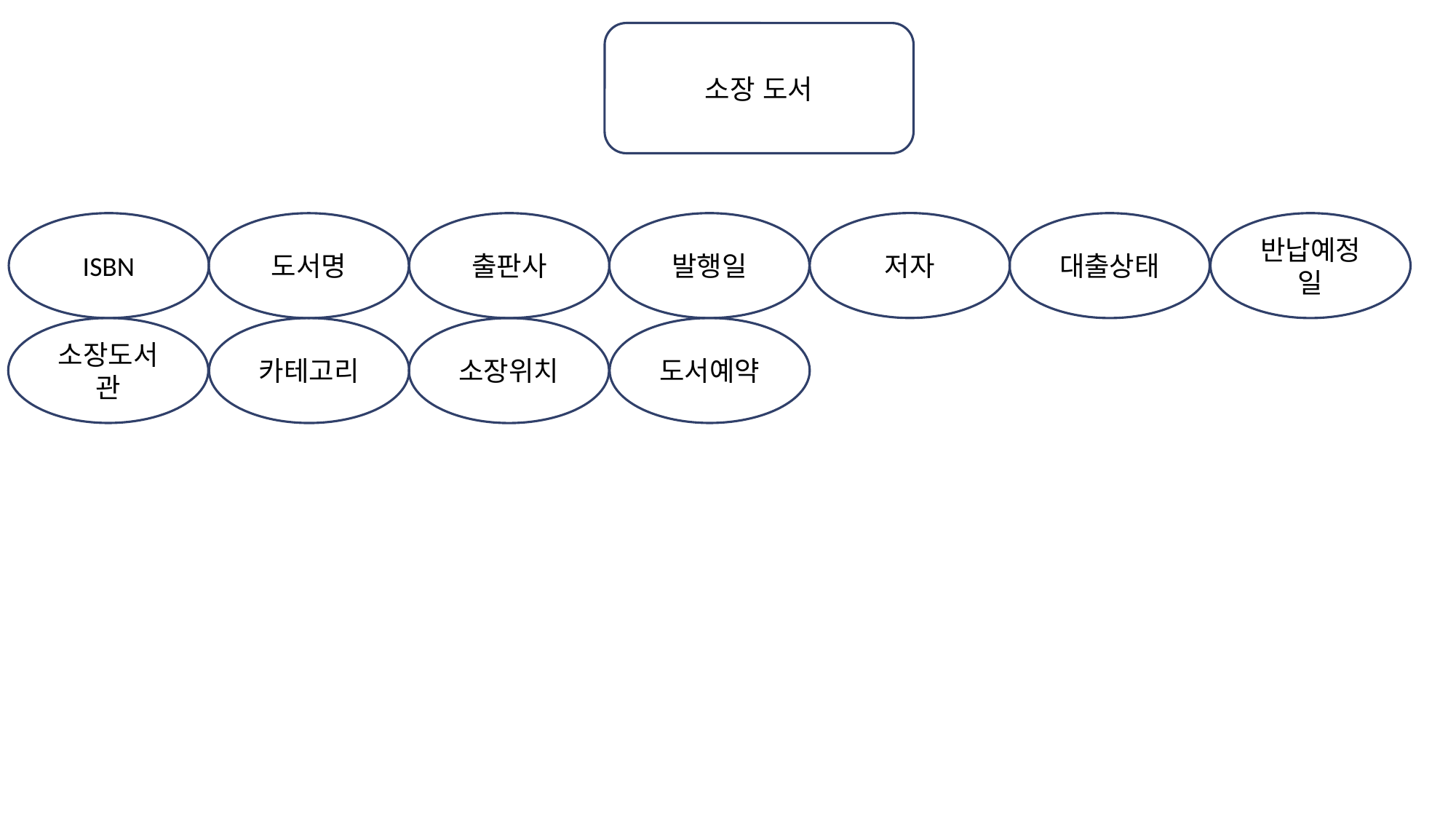

소장 도서
저자
출판사
ISBN
대출상태
반납예정일
발행일
도서명
도서예약
소장도서관
카테고리
소장위치